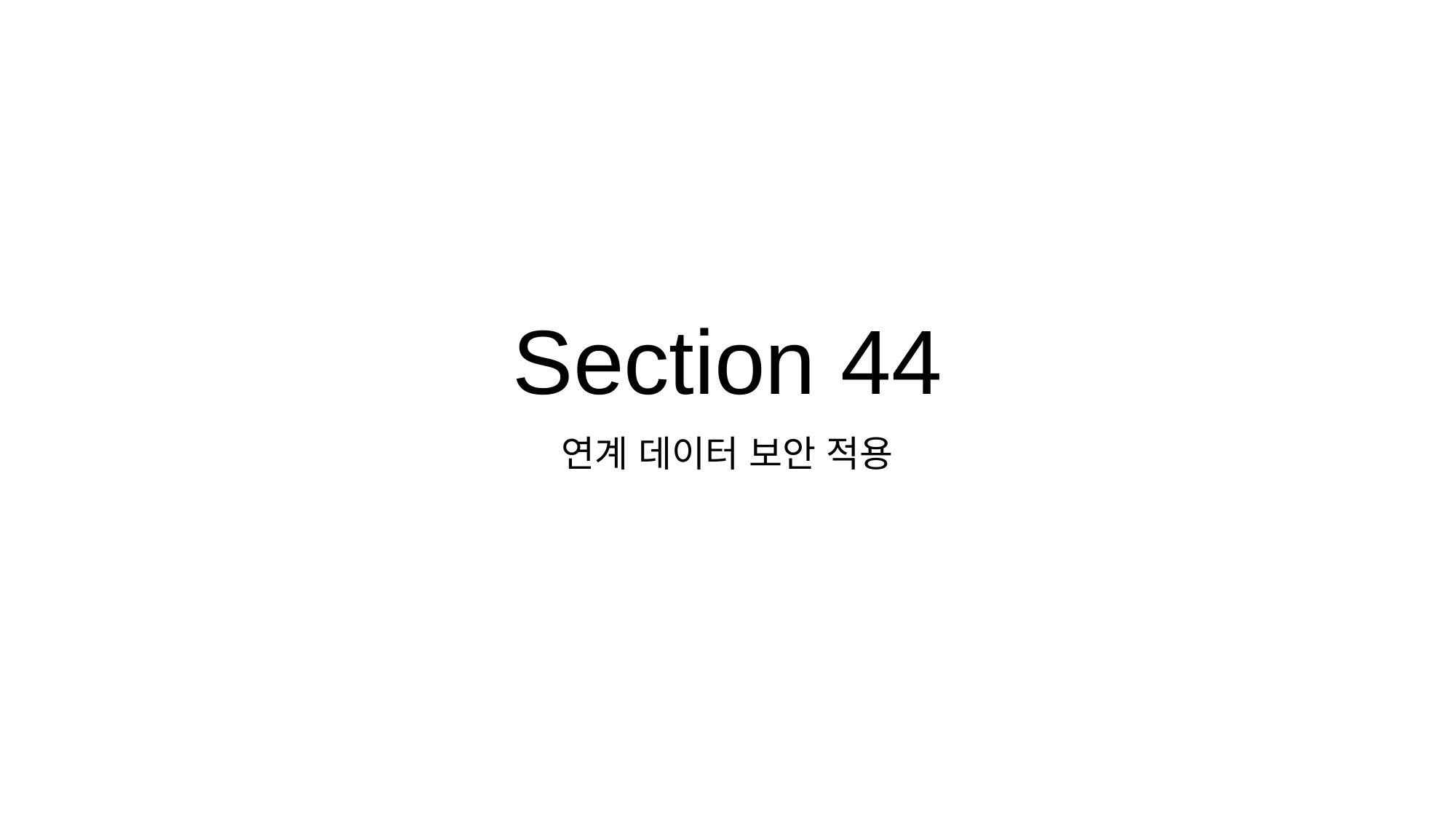

# Section 44
연계 데이터 보안 적용